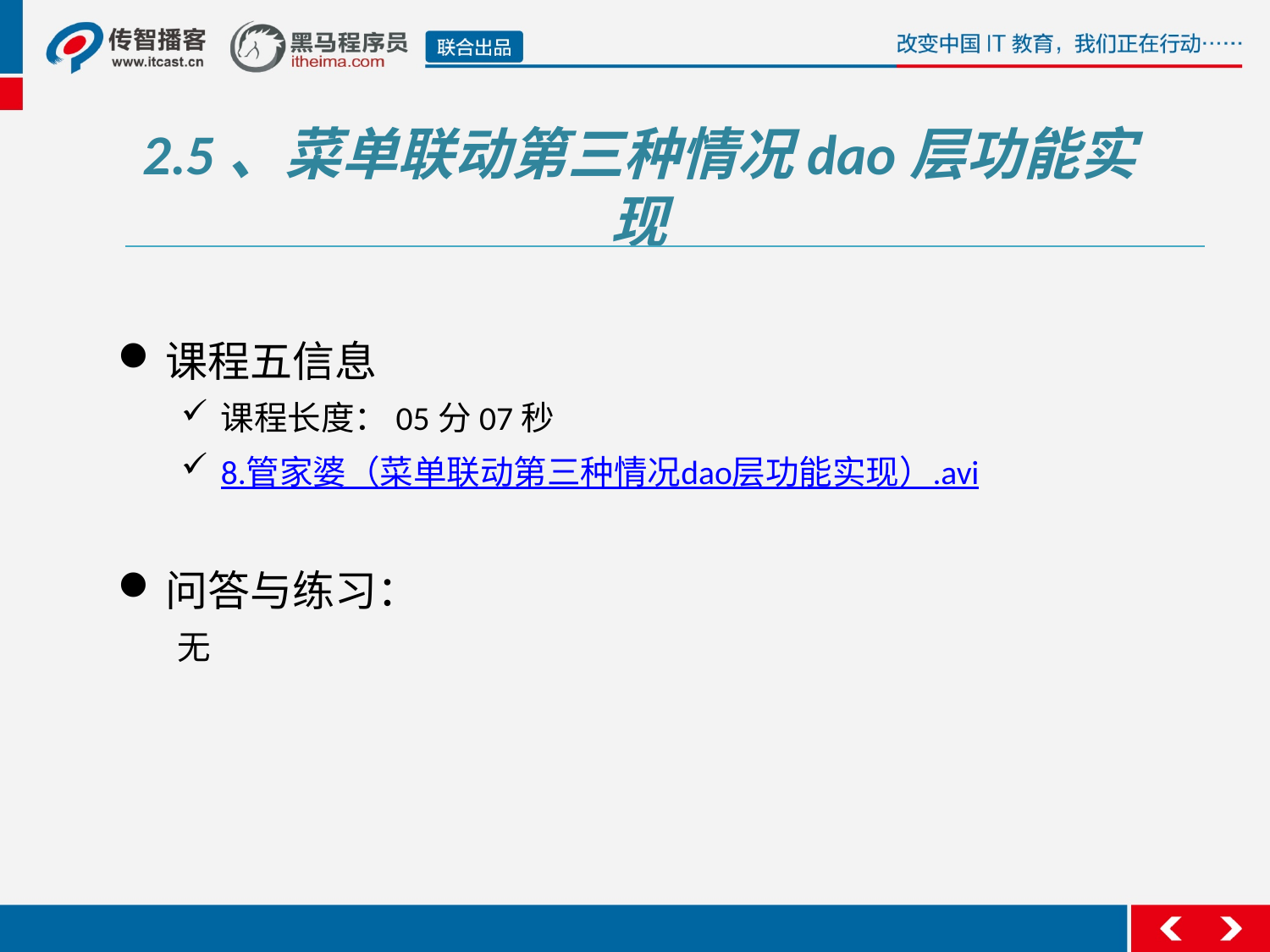

2.5、菜单联动第三种情况dao层功能实现

课程五信息
课程长度：05分07秒
8.管家婆（菜单联动第三种情况dao层功能实现）.avi

问答与练习：
       无